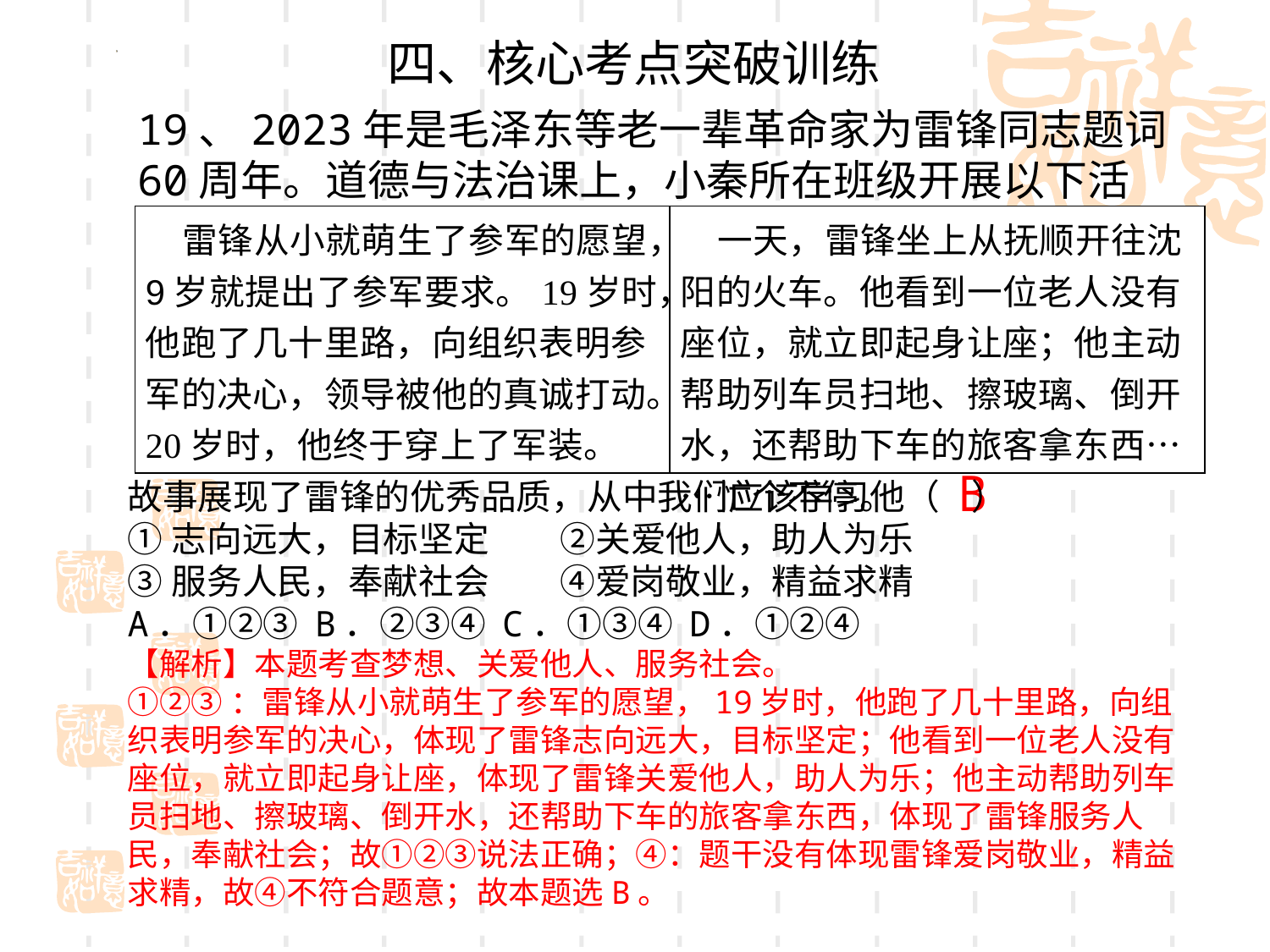

四、核心考点突破训练
19、2023年是毛泽东等老一辈革命家为雷锋同志题词60周年。道德与法治课上，小秦所在班级开展以下活动。
| 雷锋从小就萌生了参军的愿望，9岁就提出了参军要求。19岁时，他跑了几十里路，向组织表明参军的决心，领导被他的真诚打动。20岁时，他终于穿上了军装。 | 一天，雷锋坐上从抚顺开往沈阳的火车。他看到一位老人没有座位，就立即起身让座；他主动帮助列车员扫地、擦玻璃、倒开水，还帮助下车的旅客拿东西……忙个不停。 |
| --- | --- |
B
故事展现了雷锋的优秀品质，从中我们应该学习他（    ）
①志向远大，目标坚定         ②关爱他人，助人为乐
③服务人民，奉献社会         ④爱岗敬业，精益求精
A．①②③ B．②③④ C．①③④ D．①②④
【解析】本题考查梦想、关爱他人、服务社会。
①②③：雷锋从小就萌生了参军的愿望，19岁时，他跑了几十里路，向组织表明参军的决心，体现了雷锋志向远大，目标坚定；他看到一位老人没有座位，就立即起身让座，体现了雷锋关爱他人，助人为乐；他主动帮助列车员扫地、擦玻璃、倒开水，还帮助下车的旅客拿东西，体现了雷锋服务人民，奉献社会；故①②③说法正确；④：题干没有体现雷锋爱岗敬业，精益求精，故④不符合题意；故本题选B。